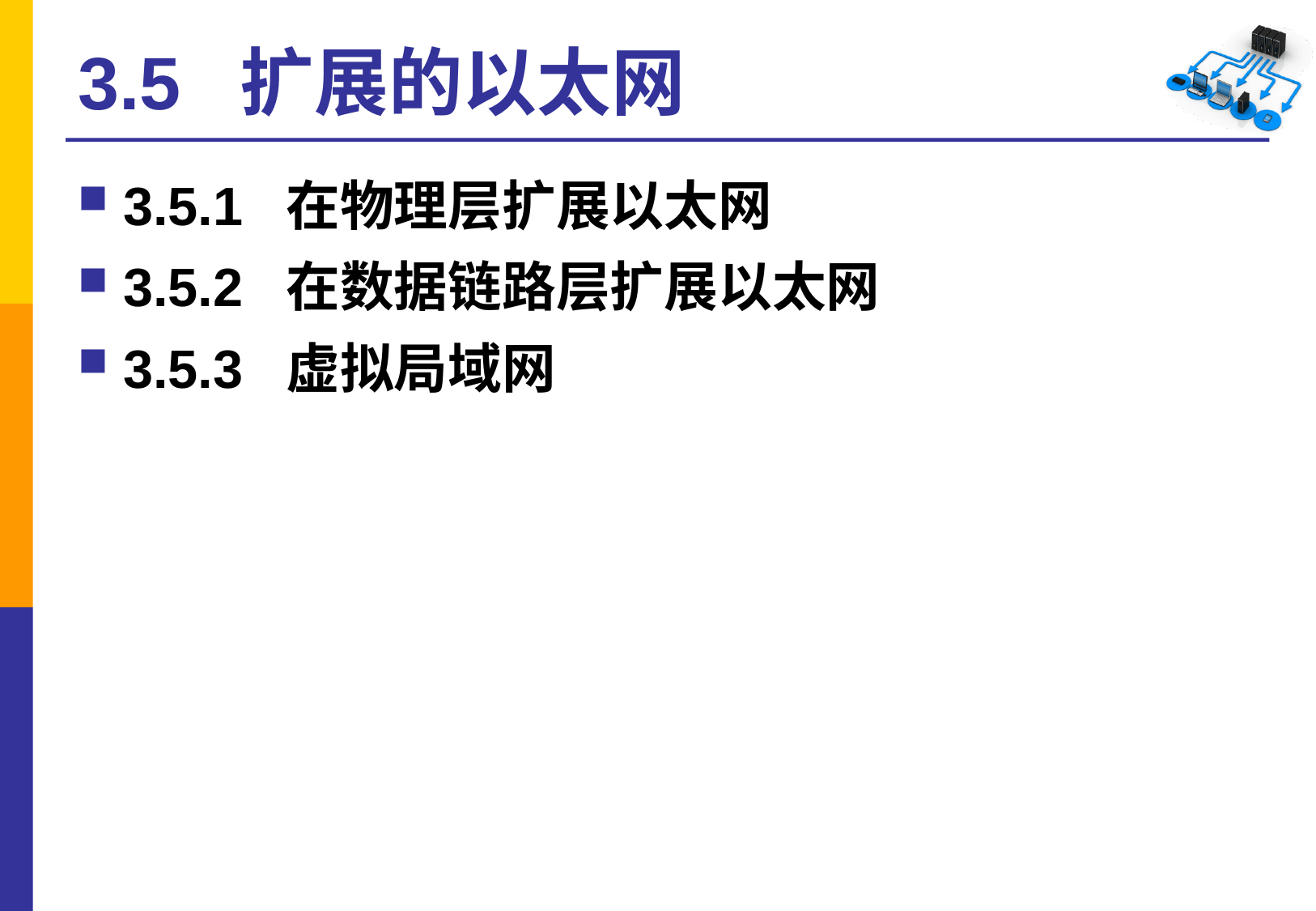

# 3.5  扩展的以太网
3.5.1  在物理层扩展以太网
3.5.2  在数据链路层扩展以太网
3.5.3  虚拟局域网